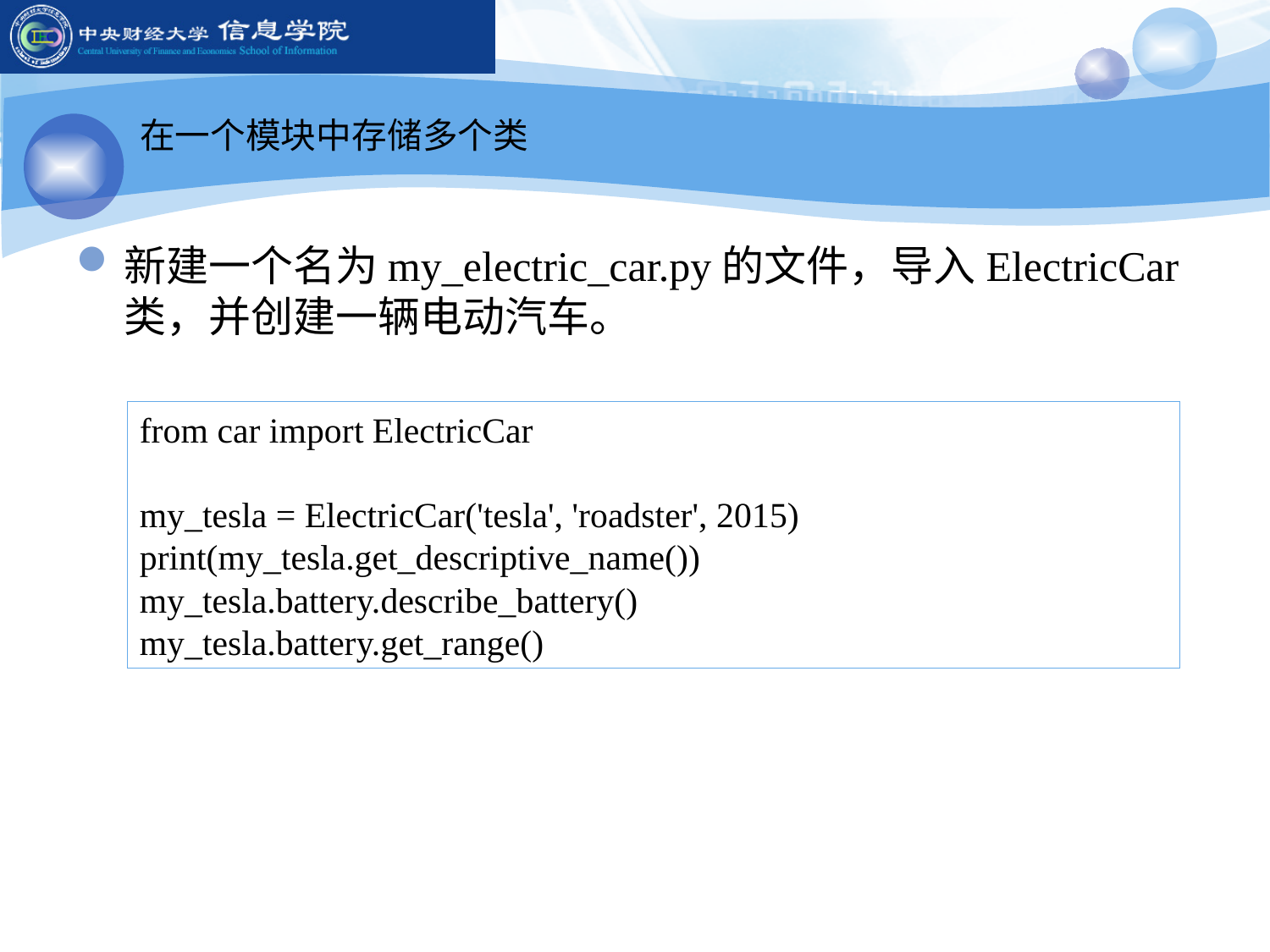

在一个模块中存储多个类
新建一个名为my_electric_car.py的文件，导入ElectricCar 类，并创建一辆电动汽车。
from car import ElectricCar

my_tesla = ElectricCar('tesla', 'roadster', 2015)
print(my_tesla.get_descriptive_name())
my_tesla.battery.describe_battery()
my_tesla.battery.get_range()